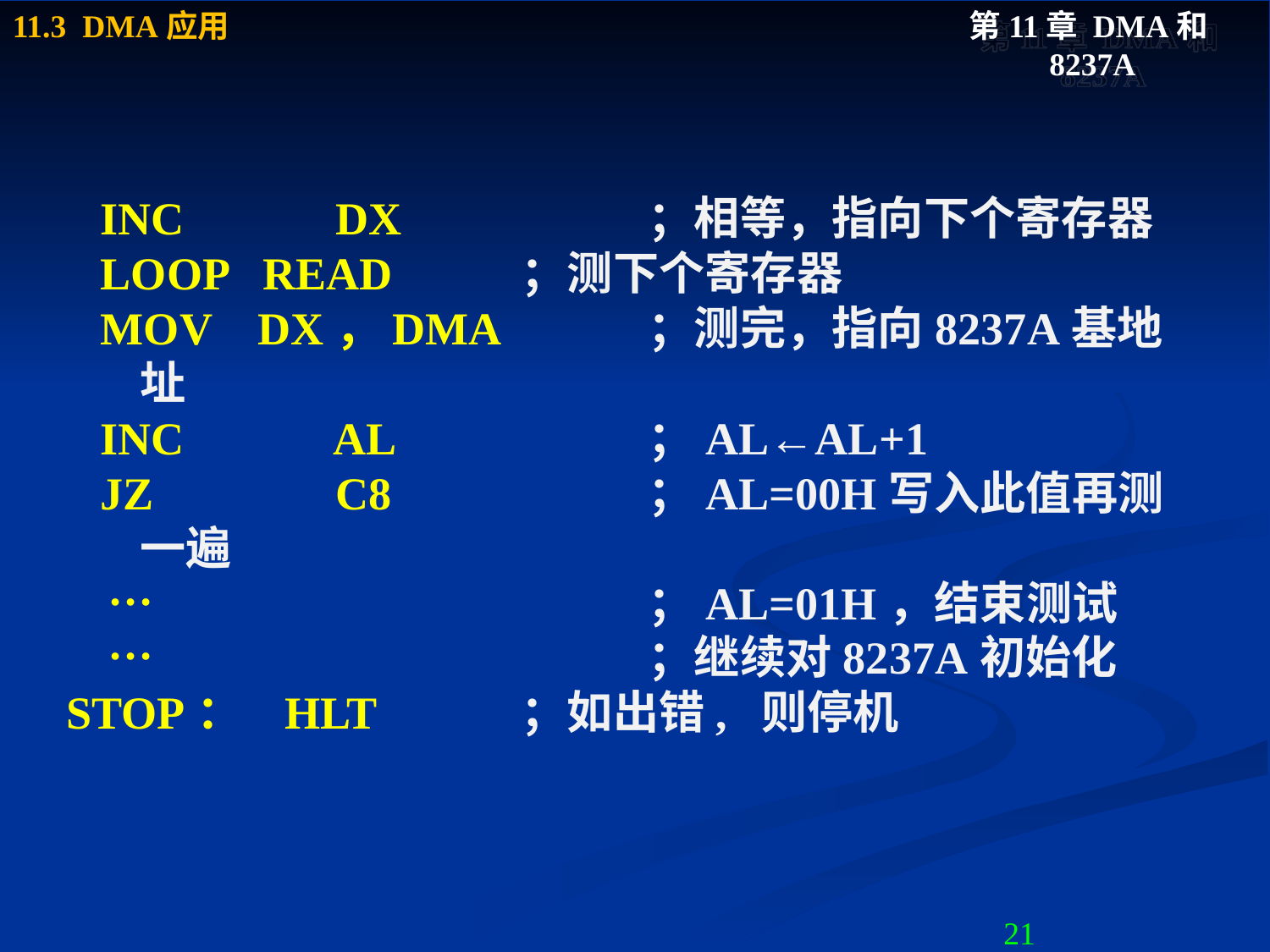

#
   INC	      DX		；相等，指向下个寄存器
   LOOP   READ		；测下个寄存器
   MOV    DX，DMA  	；测完，指向8237A基地址
   INC	      AL		；AL←AL+1
   JZ	      C8			；AL=00H写入此值再测一遍
    …				；AL=01H，结束测试
    …				；继续对8237A初始化
STOP：   HLT		；如出错,  则停机